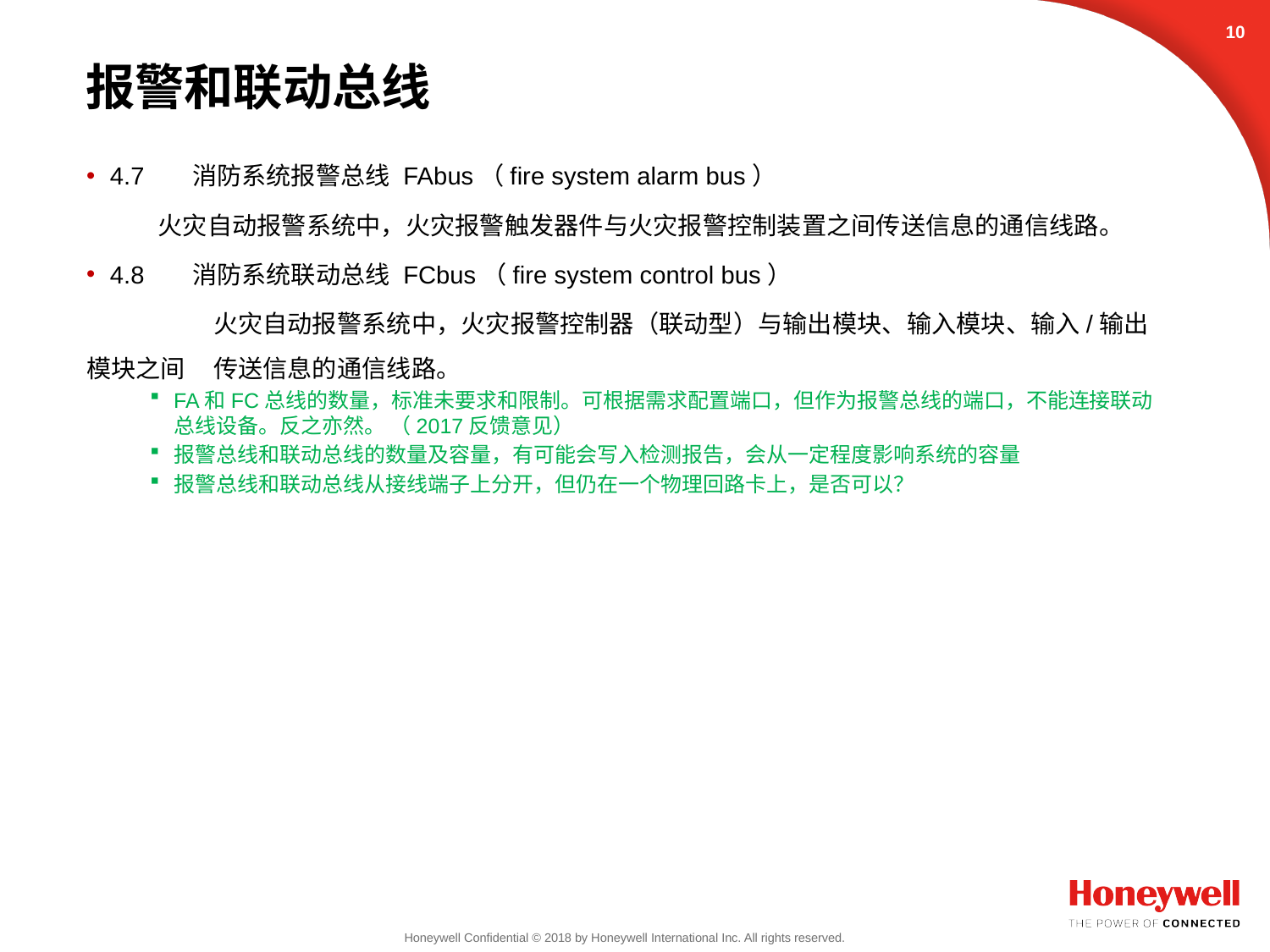

10
# 报警和联动总线
4.7      消防系统报警总线 FAbus（fire system alarm bus）
  	火灾自动报警系统中，火灾报警触发器件与火灾报警控制装置之间传送信息的通信线路。
4.8      消防系统联动总线 FCbus（fire system control bus）
	火灾自动报警系统中，火灾报警控制器（联动型）与输出模块、输入模块、输入/输出模块之间	传送信息的通信线路。
FA和FC总线的数量，标准未要求和限制。可根据需求配置端口，但作为报警总线的端口，不能连接联动总线设备。反之亦然。 （2017反馈意见）
报警总线和联动总线的数量及容量，有可能会写入检测报告，会从一定程度影响系统的容量
报警总线和联动总线从接线端子上分开，但仍在一个物理回路卡上，是否可以？